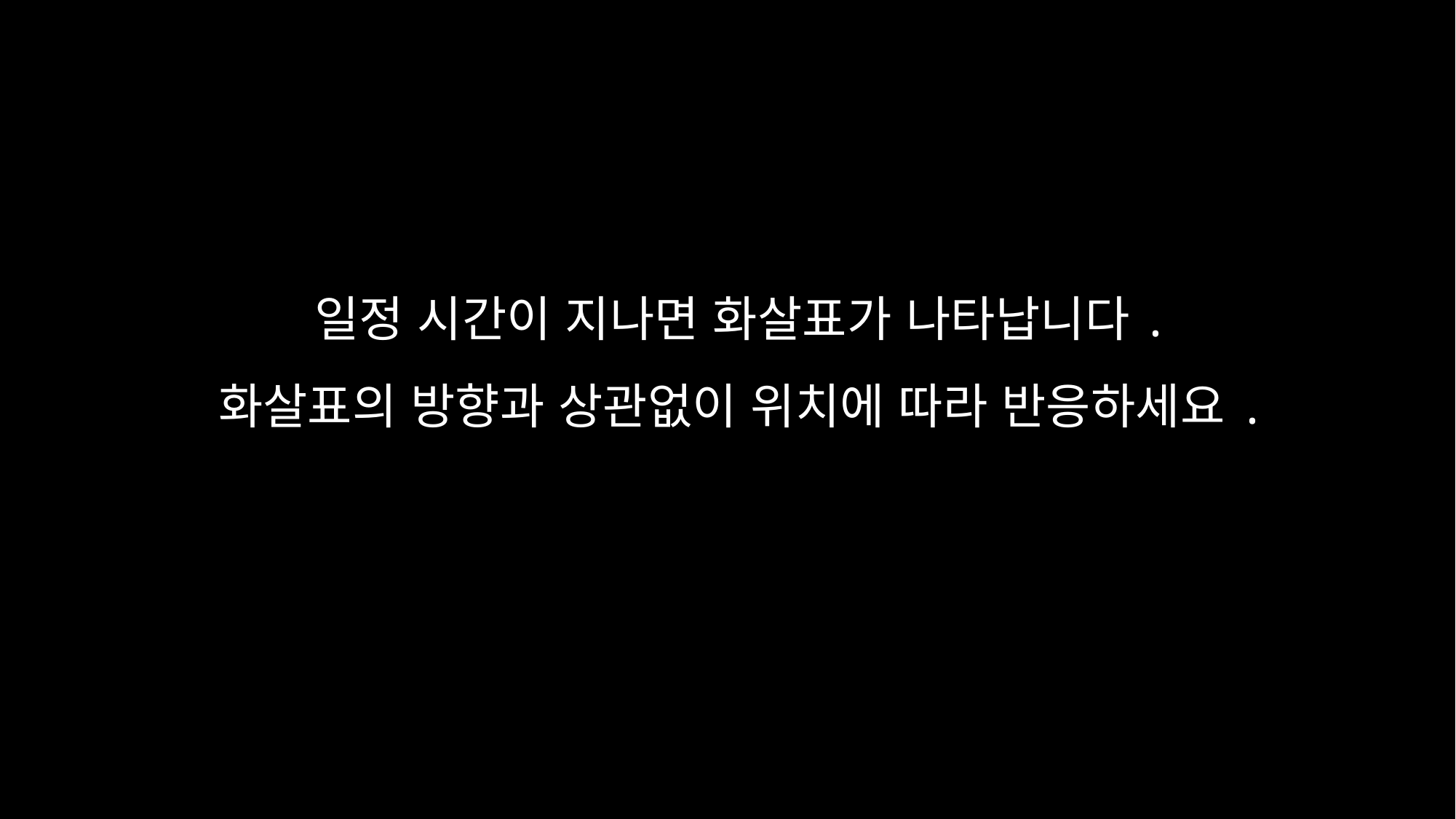

일정 시간이 지나면 화살표가 나타납니다.
화살표의 방향과 상관없이 위치에 따라 반응하세요.